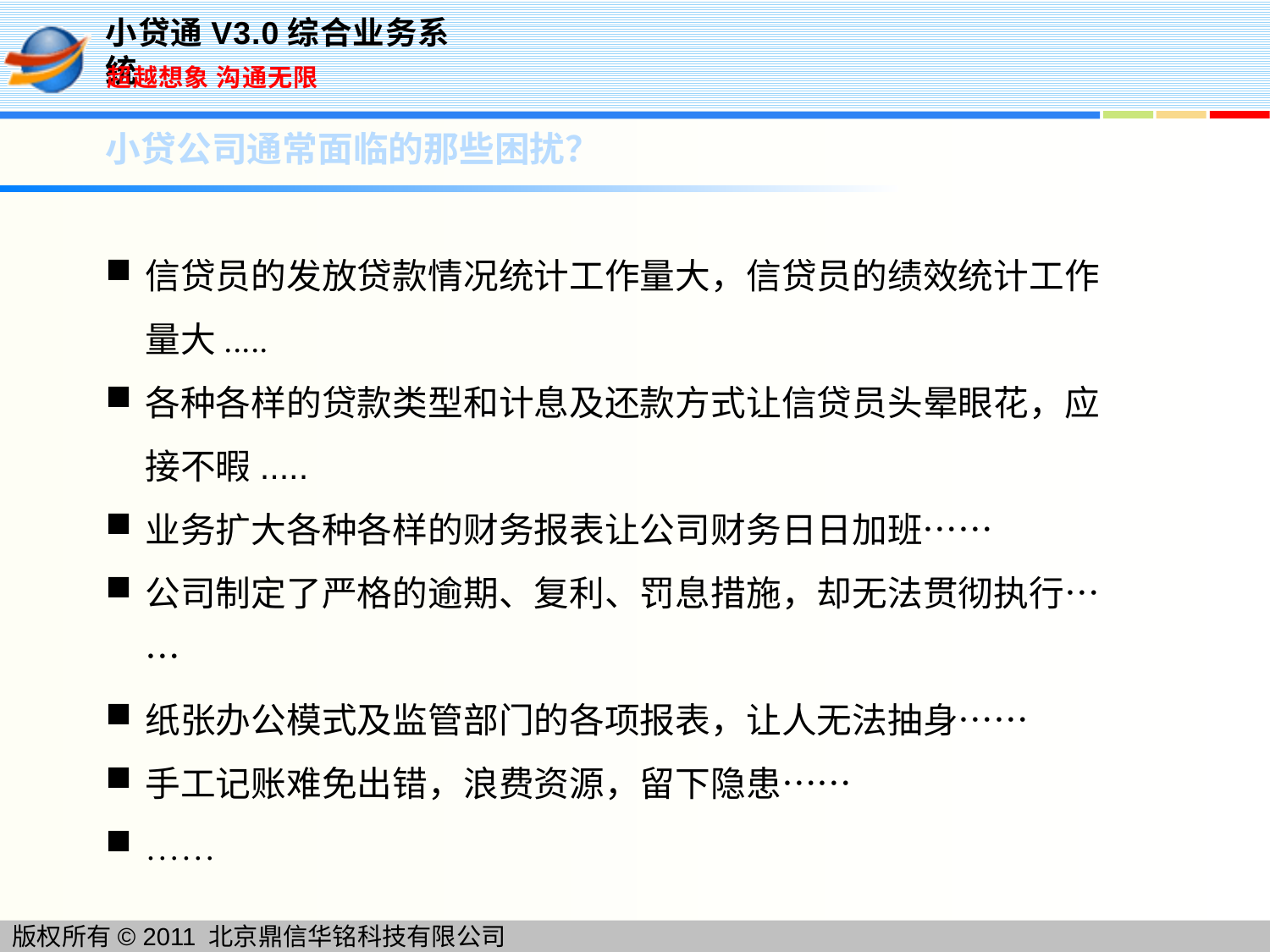

小贷公司通常面临的那些困扰？
信贷员的发放贷款情况统计工作量大，信贷员的绩效统计工作量大.....
各种各样的贷款类型和计息及还款方式让信贷员头晕眼花，应接不暇.....
业务扩大各种各样的财务报表让公司财务日日加班……
公司制定了严格的逾期、复利、罚息措施，却无法贯彻执行……
纸张办公模式及监管部门的各项报表，让人无法抽身……
手工记账难免出错，浪费资源，留下隐患……
……